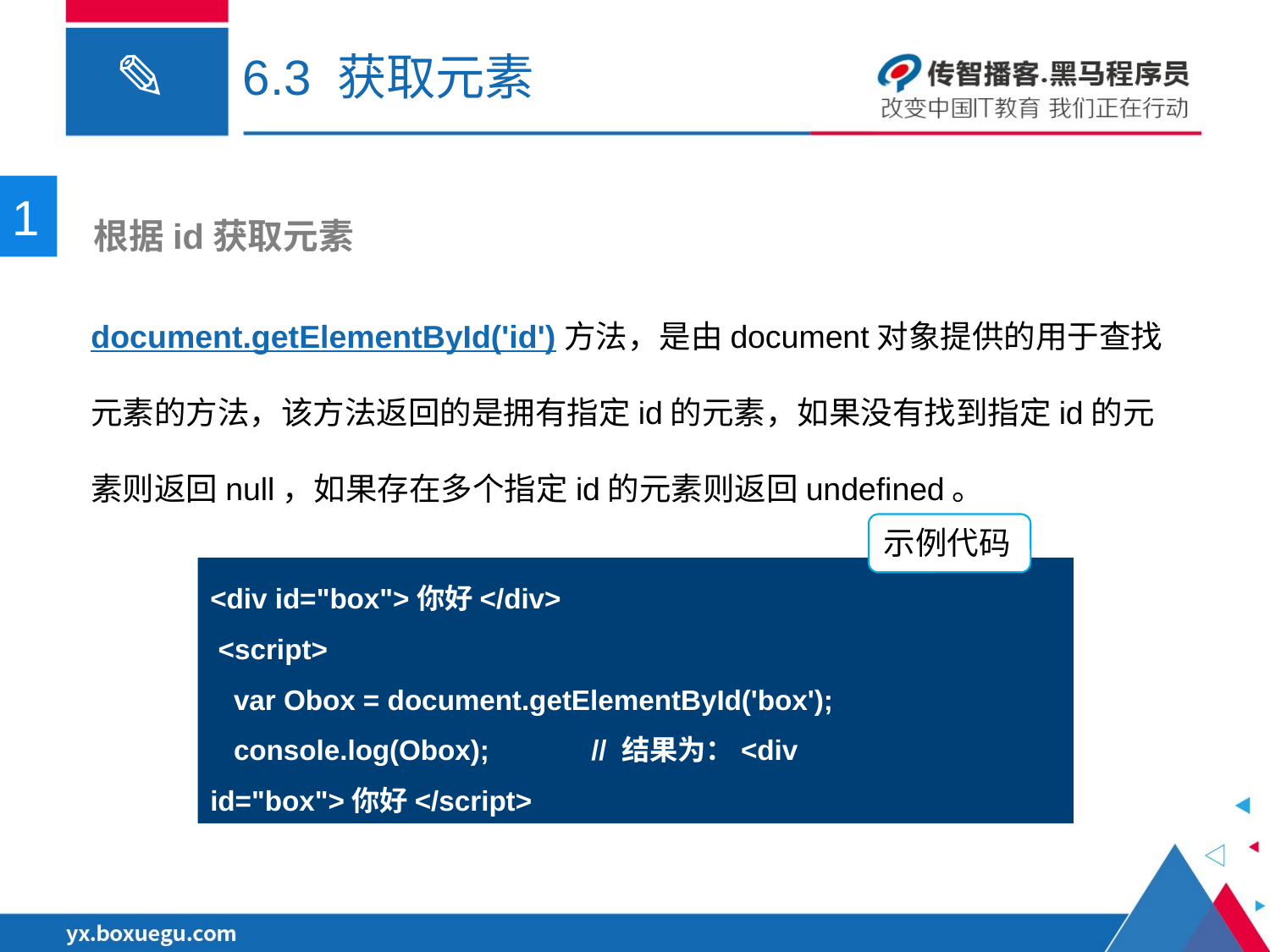

# 6.3 获取元素

1
  根据id获取元素
document.getElementById('id')方法，是由document对象提供的用于查找元素的方法，该方法返回的是拥有指定id的元素，如果没有找到指定id的元素则返回null，如果存在多个指定id的元素则返回undefined。
示例代码
<div id="box">你好</div>
 <script>
   var Obox = document.getElementById('box');
   console.log(Obox);        	// 结果为：<div id="box">你好</script>